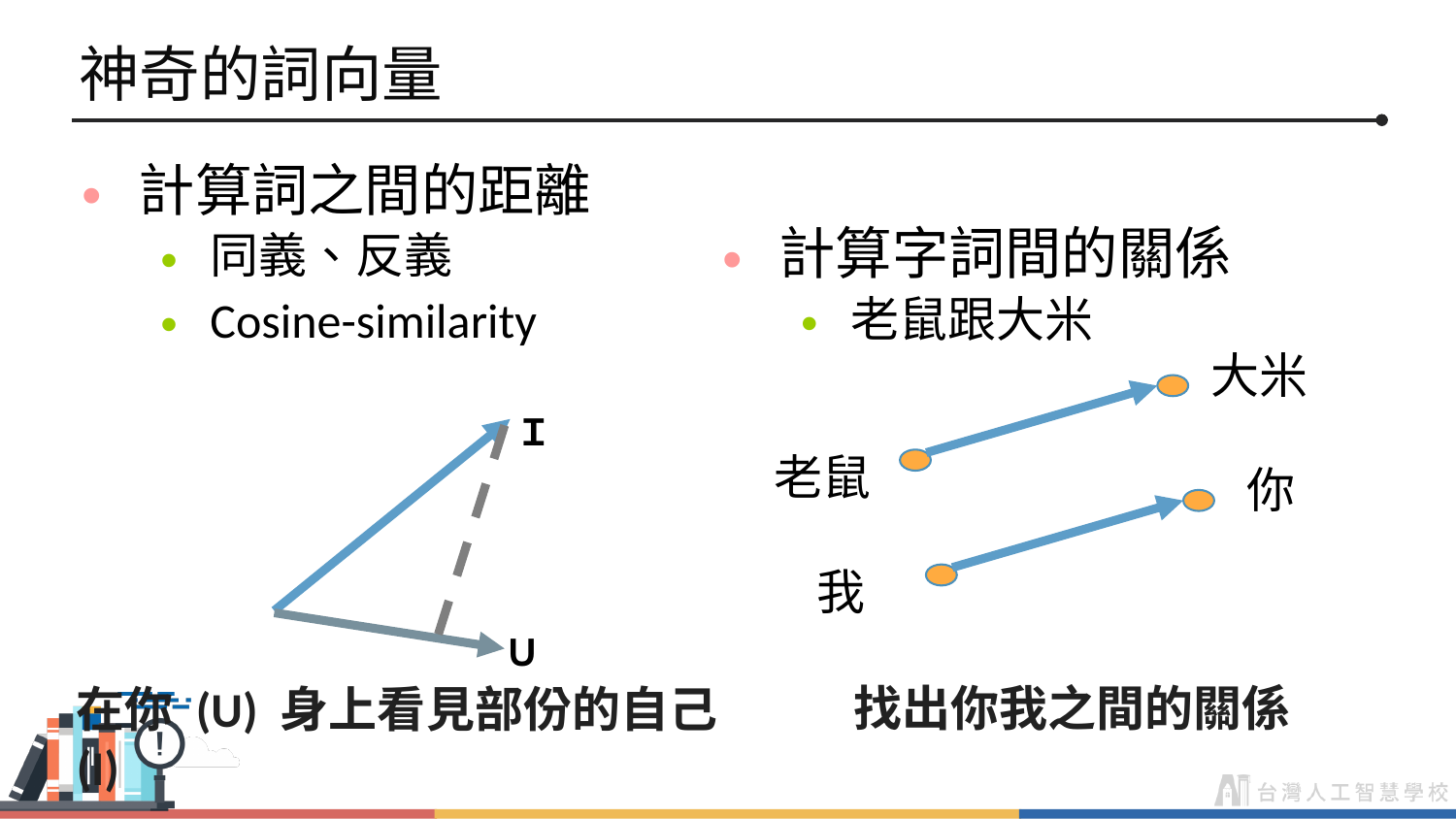

# 神奇的詞向量
計算詞之間的距離
同義、反義
Cosine-similarity
計算字詞間的關係
老鼠跟大米
大米

Ｉ
老鼠

你

我

Ｕ
找出你我之間的關係
在你 (U) 身上看見部份的自己 (I)